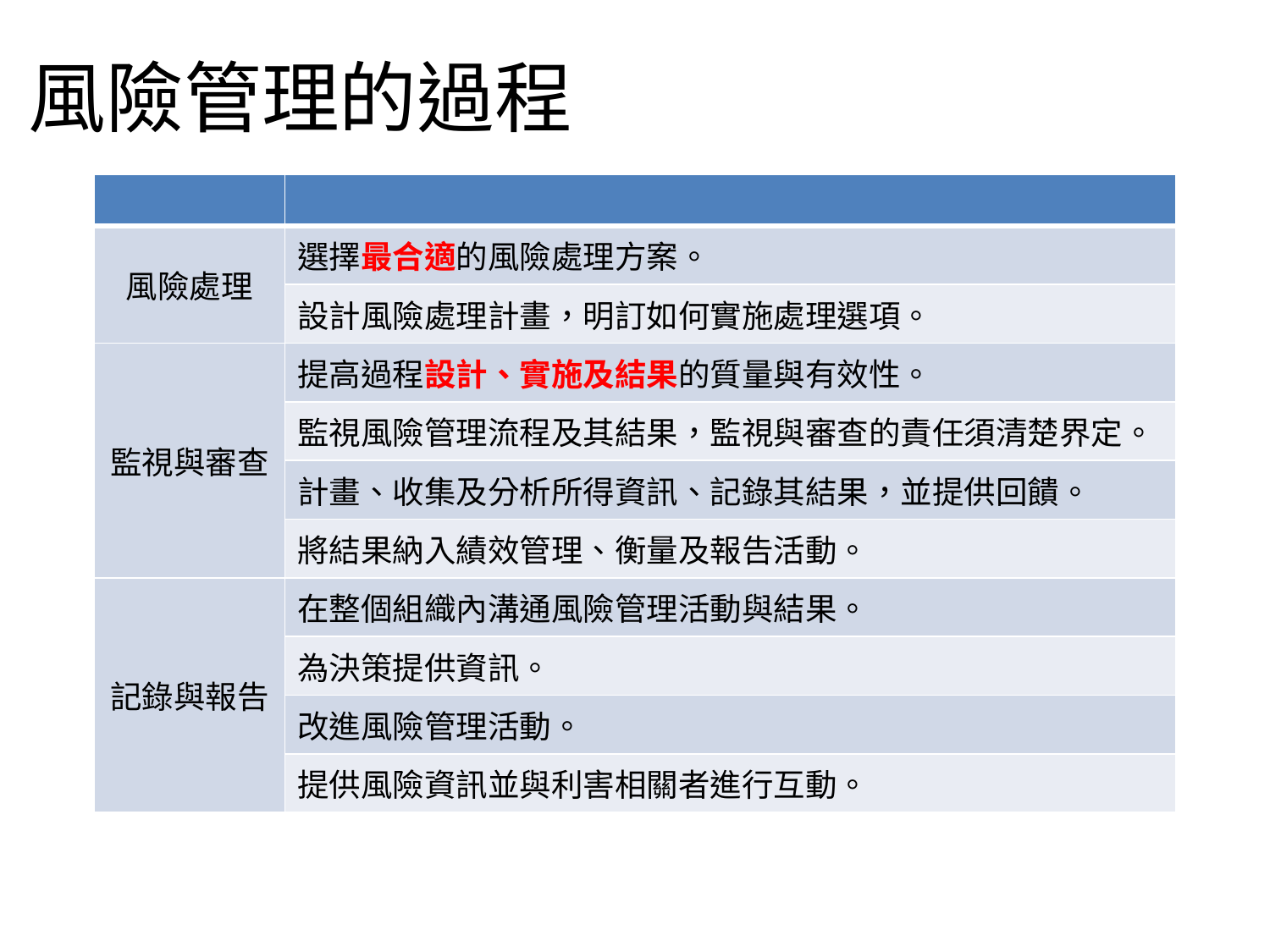

# 風險管理的過程
|  |  |
| --- | --- |
| 風險處理 | 選擇最合適的風險處理方案。 |
|  | 設計風險處理計畫，明訂如何實施處理選項。 |
| 監視與審查 | 提高過程設計、實施及結果的質量與有效性。 |
|  | 監視風險管理流程及其結果，監視與審查的責任須清楚界定。 |
|  | 計畫、收集及分析所得資訊、記錄其結果，並提供回饋。 |
|  | 將結果納入績效管理、衡量及報告活動。 |
| 記錄與報告 | 在整個組織內溝通風險管理活動與結果。 |
|  | 為決策提供資訊。 |
|  | 改進風險管理活動。 |
|  | 提供風險資訊並與利害相關者進行互動。 |